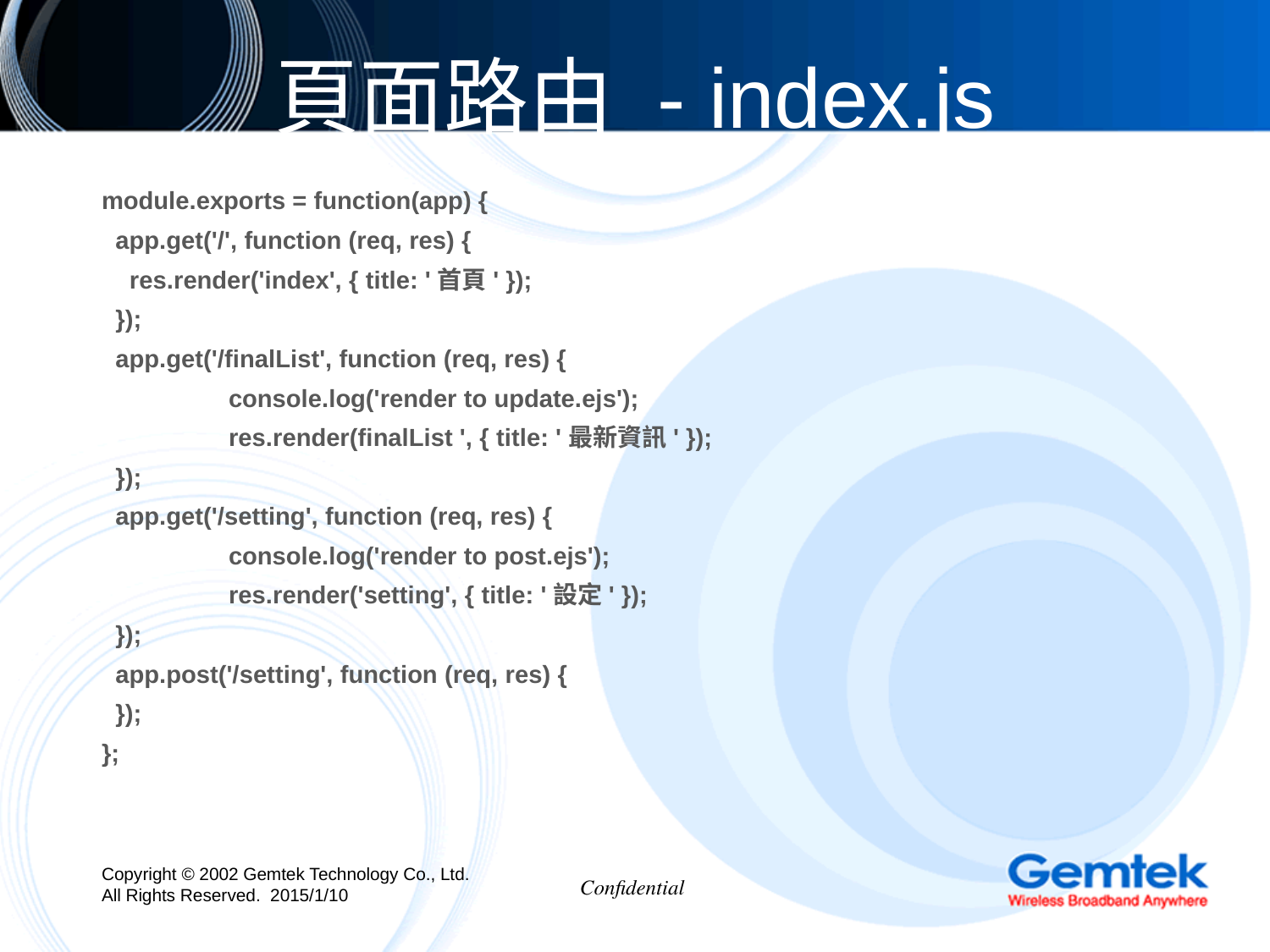

# 頁面路由 - index.js
module.exports = function(app) {
  app.get('/', function (req, res) {
    res.render('index', { title: '首頁' });
  });
  app.get('/finalList', function (req, res) {
	console.log('render to update.ejs');
	res.render(finalList ', { title: '最新資訊' });
  });
  app.get('/setting', function (req, res) {
	console.log('render to post.ejs');
	res.render('setting', { title: '設定' });
  });
  app.post('/setting', function (req, res) {
  });
};